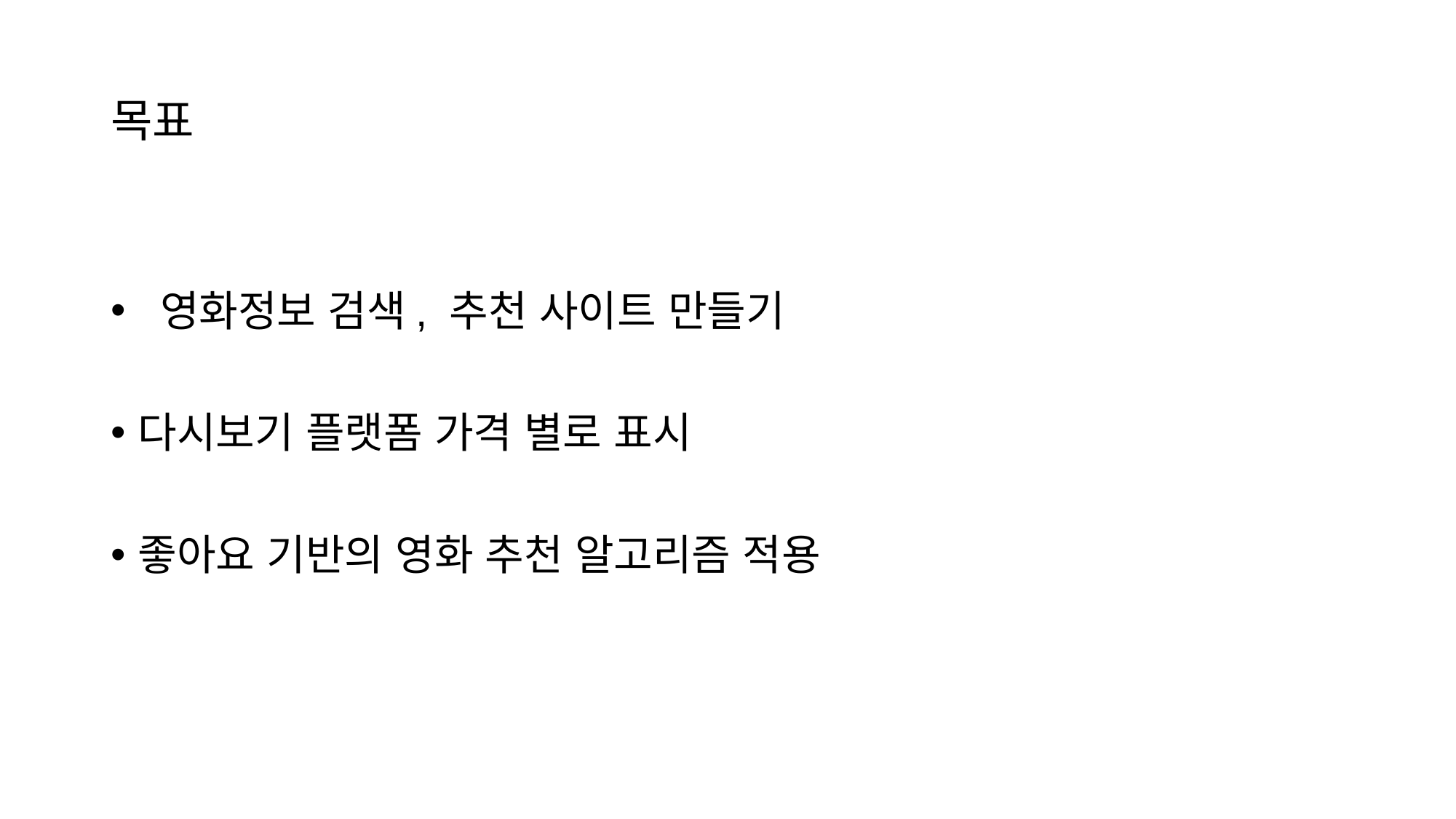

# 목표

 영화정보 검색, 추천 사이트 만들기

다시보기 플랫폼 가격 별로 표시

좋아요 기반의 영화 추천 알고리즘 적용